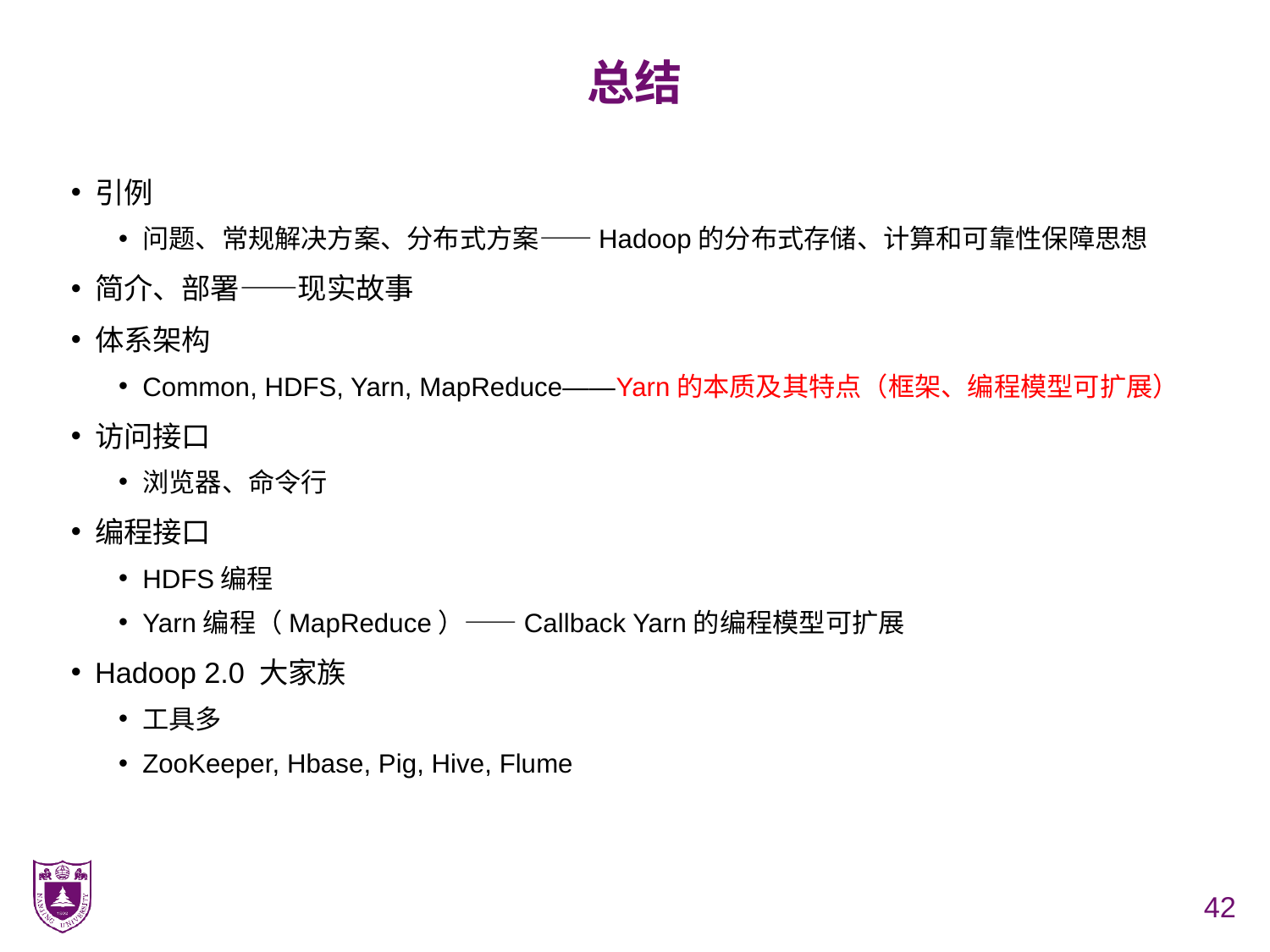

# 总结
引例
问题、常规解决方案、分布式方案——Hadoop的分布式存储、计算和可靠性保障思想
简介、部署——现实故事
体系架构
Common, HDFS, Yarn, MapReduce——Yarn的本质及其特点（框架、编程模型可扩展）
访问接口
浏览器、命令行
编程接口
HDFS编程
Yarn编程（MapReduce）——Callback Yarn的编程模型可扩展
Hadoop 2.0 大家族
工具多
ZooKeeper, Hbase, Pig, Hive, Flume

42